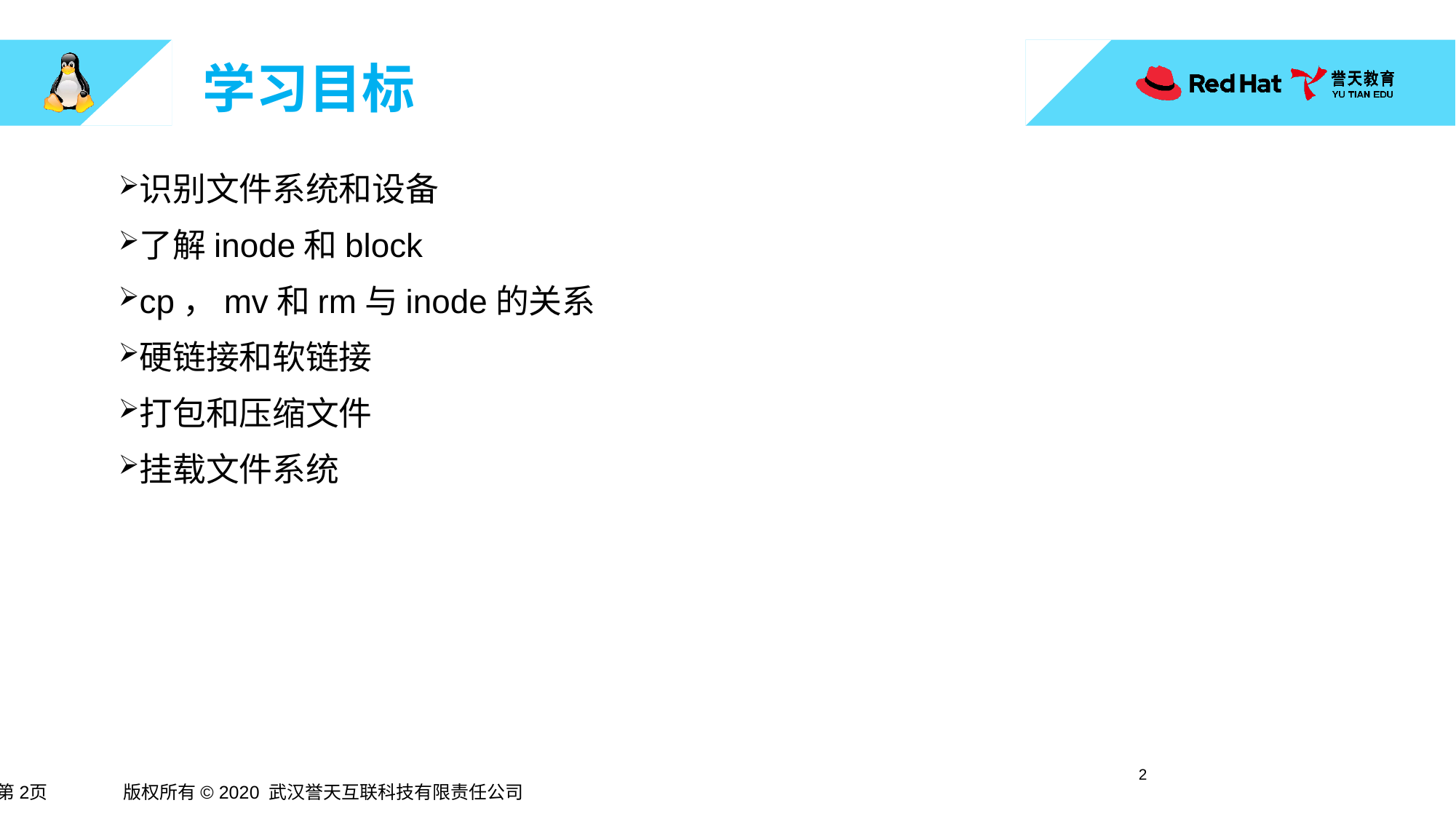

识别文件系统和设备
了解inode和block
cp，mv和rm与inode的关系
硬链接和软链接
打包和压缩文件
挂载文件系统

2